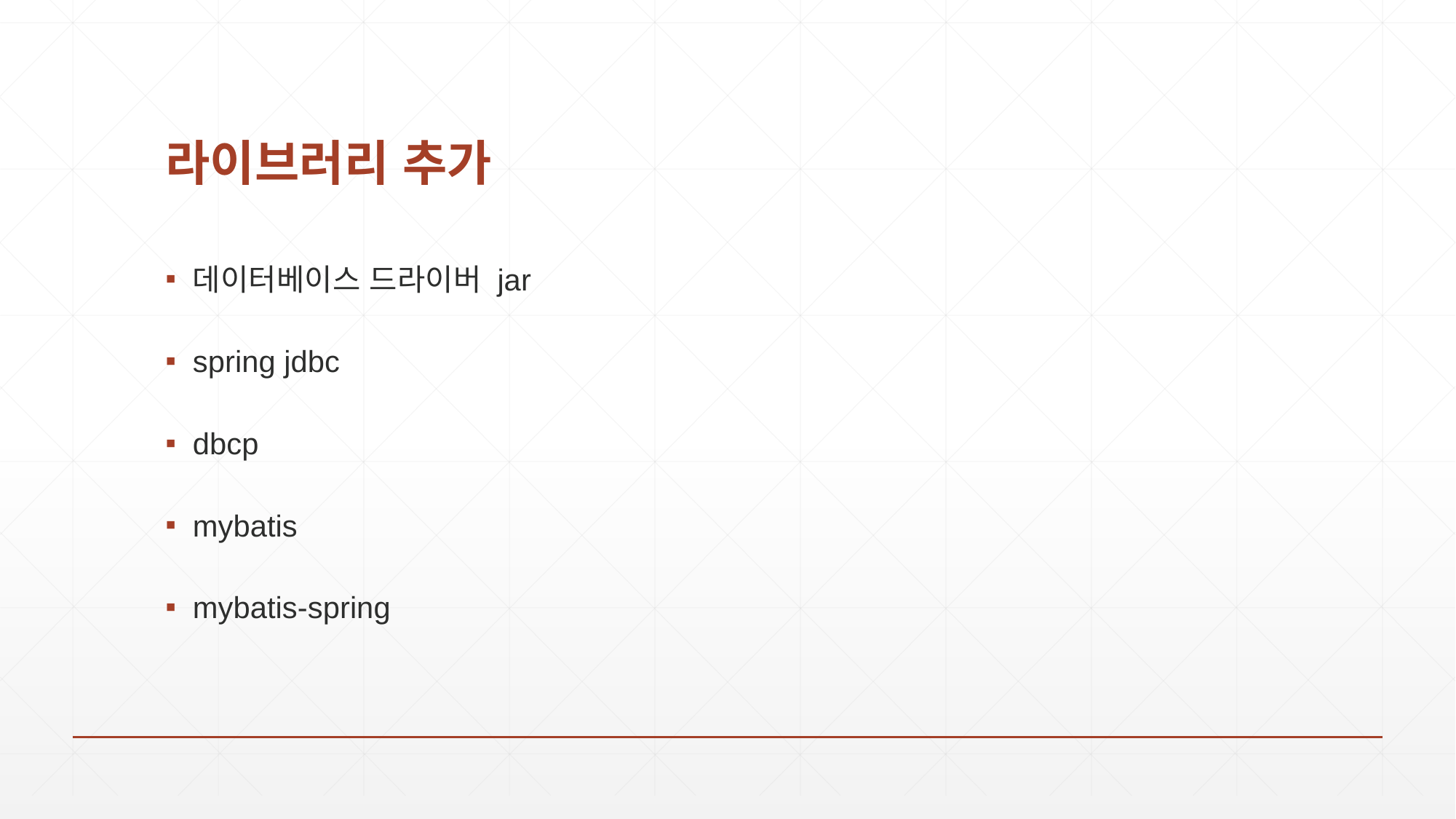

# 라이브러리 추가
데이터베이스 드라이버 jar
spring jdbc
dbcp
mybatis
mybatis-spring